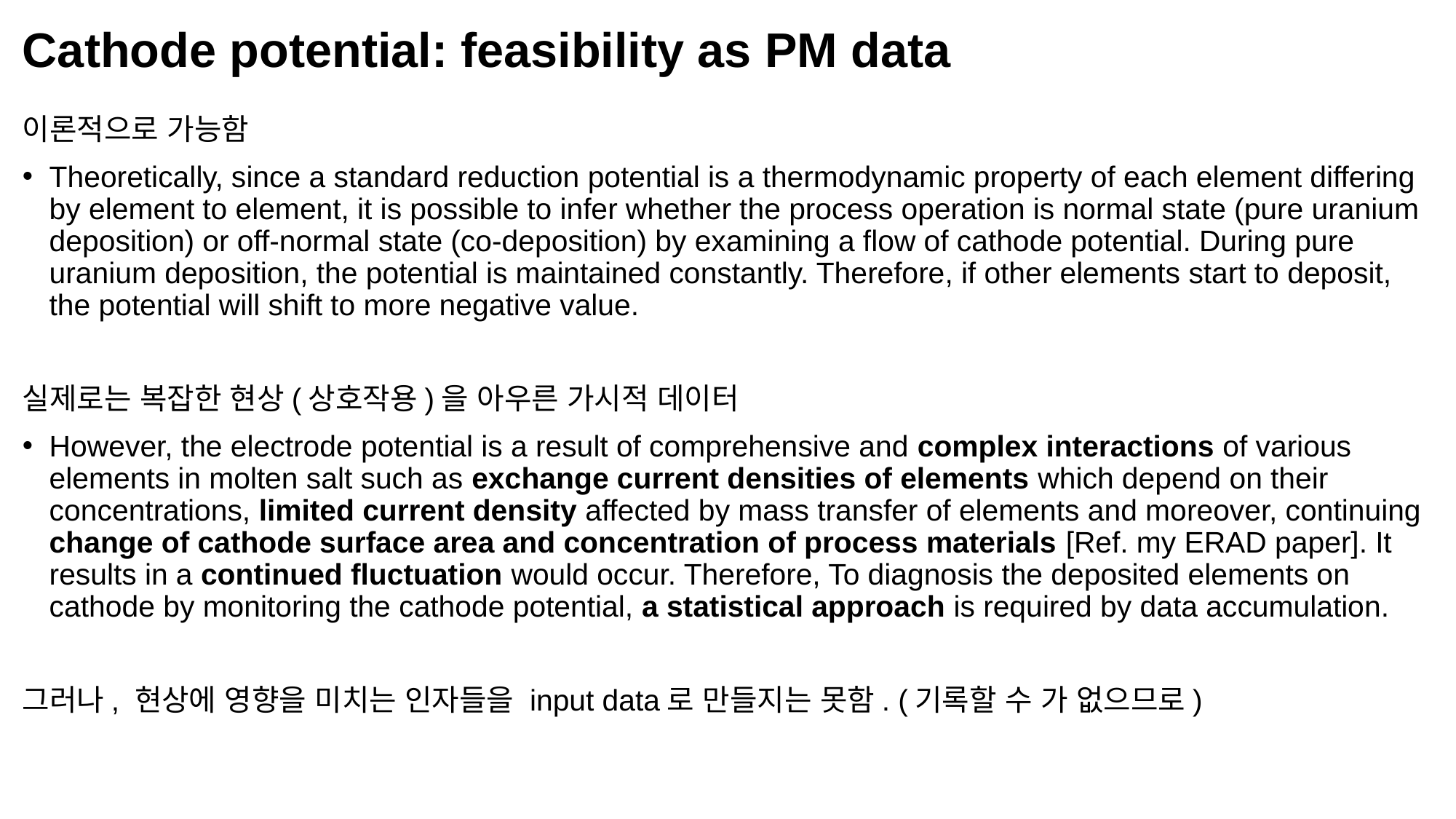

# Cathode potential: feasibility as PM data
이론적으로 가능함
Theoretically, since a standard reduction potential is a thermodynamic property of each element differing by element to element, it is possible to infer whether the process operation is normal state (pure uranium deposition) or off-normal state (co-deposition) by examining a flow of cathode potential. During pure uranium deposition, the potential is maintained constantly. Therefore, if other elements start to deposit, the potential will shift to more negative value.

실제로는 복잡한 현상(상호작용)을 아우른 가시적 데이터
However, the electrode potential is a result of comprehensive and complex interactions of various elements in molten salt such as exchange current densities of elements which depend on their concentrations, limited current density affected by mass transfer of elements and moreover, continuing change of cathode surface area and concentration of process materials [Ref. my ERAD paper]. It results in a continued fluctuation would occur. Therefore, To diagnosis the deposited elements on cathode by monitoring the cathode potential, a statistical approach is required by data accumulation.

그러나, 현상에 영향을 미치는 인자들을 input data로 만들지는 못함. (기록할 수 가 없으므로)